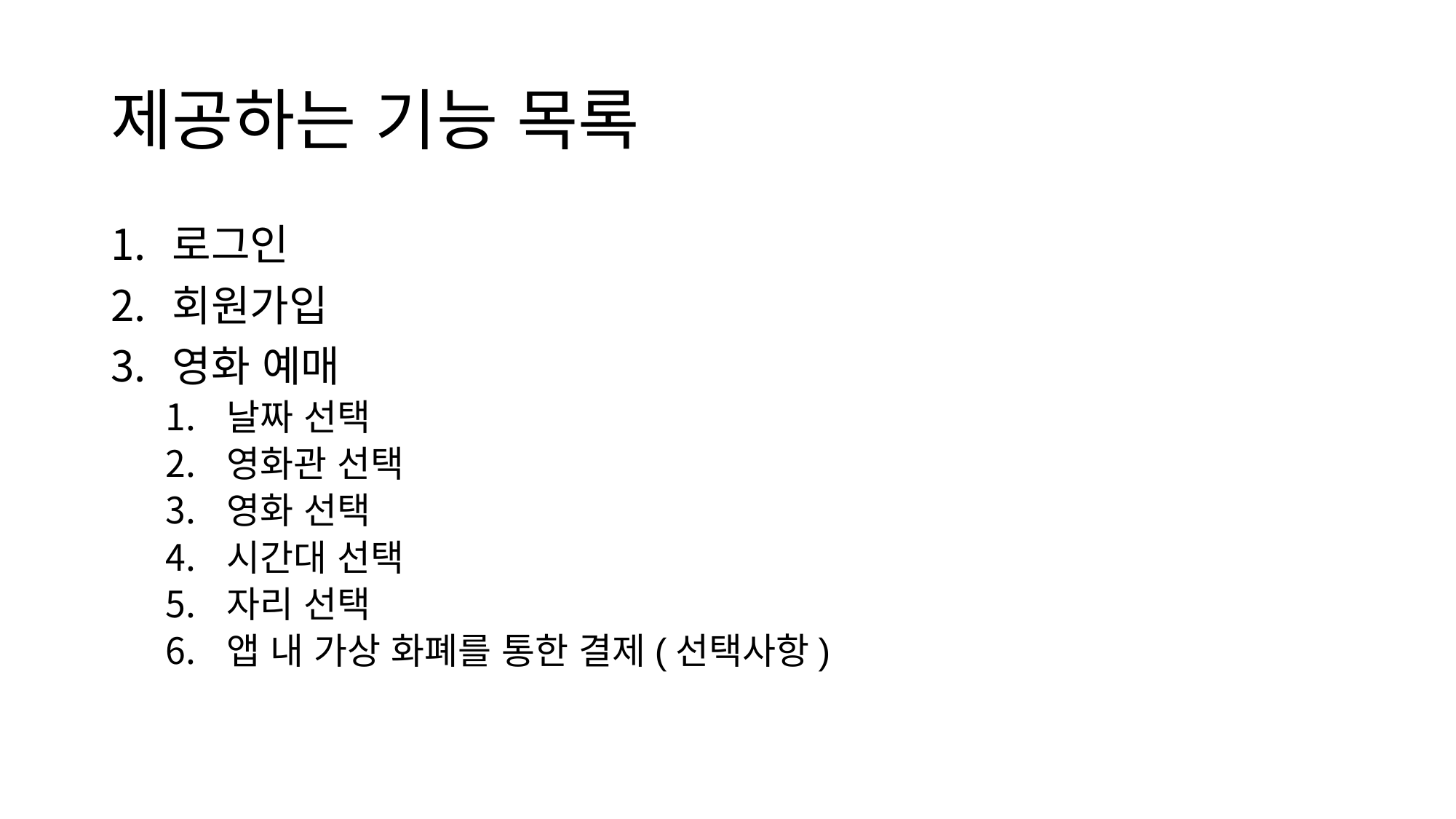

# 제공하는 기능 목록
로그인
회원가입
영화 예매
날짜 선택
영화관 선택
영화 선택
시간대 선택
자리 선택
앱 내 가상 화폐를 통한 결제(선택사항)